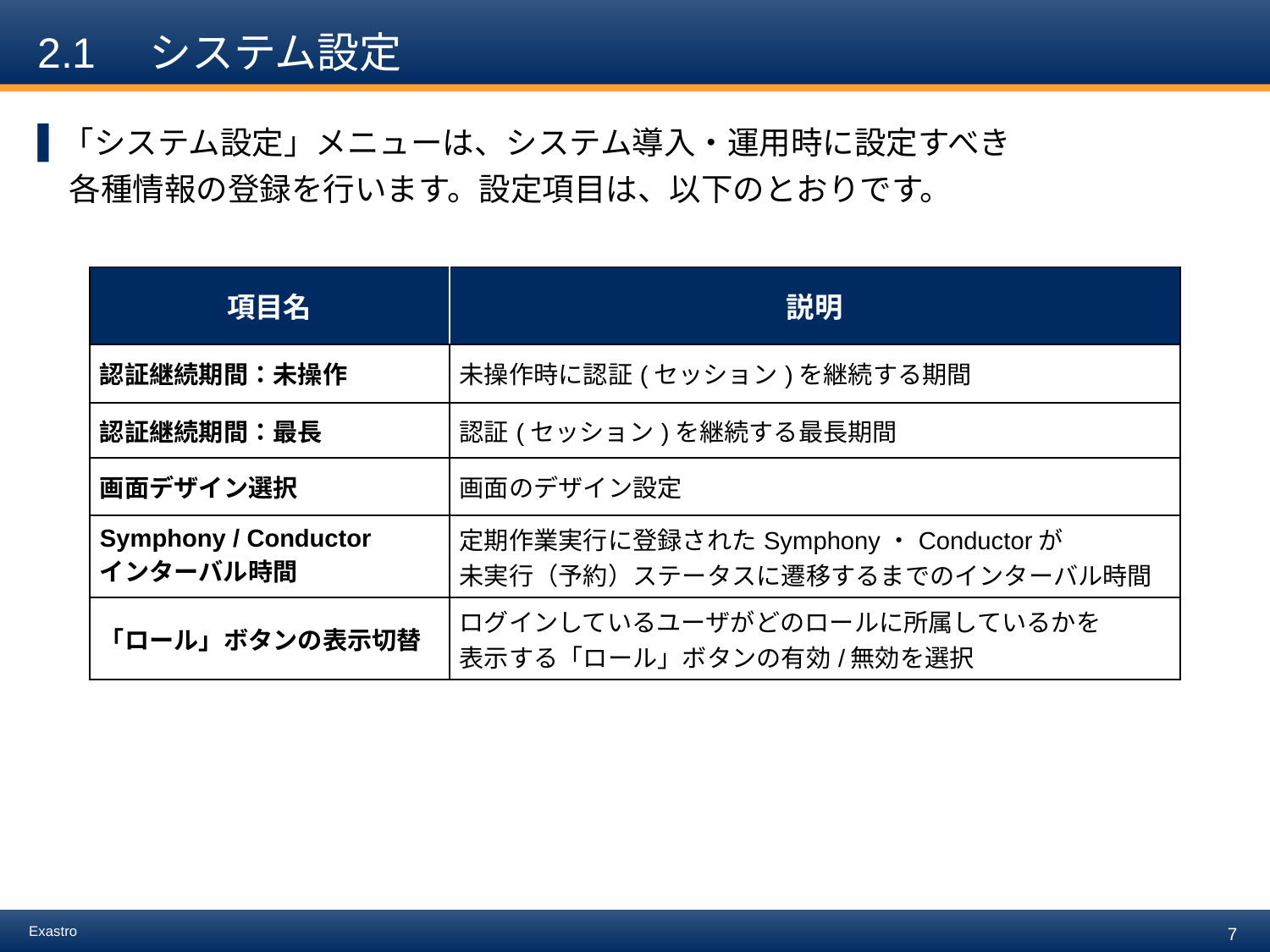

# 2.1　システム設定
「システム設定」メニューは、システム導入・運用時に設定すべき
　各種情報の登録を行います。設定項目は、以下のとおりです。
| 項目名 | 説明 |
| --- | --- |
| 認証継続期間：未操作 | 未操作時に認証(セッション)を継続する期間 |
| 認証継続期間：最長 | 認証(セッション)を継続する最長期間 |
| 画面デザイン選択 | 画面のデザイン設定 |
| Symphony / Conductor インターバル時間 | 定期作業実行に登録されたSymphony・Conductorが 未実行（予約）ステータスに遷移するまでのインターバル時間 |
| 「ロール」ボタンの表示切替 | ログインしているユーザがどのロールに所属しているかを 表示する「ロール」ボタンの有効/無効を選択 |